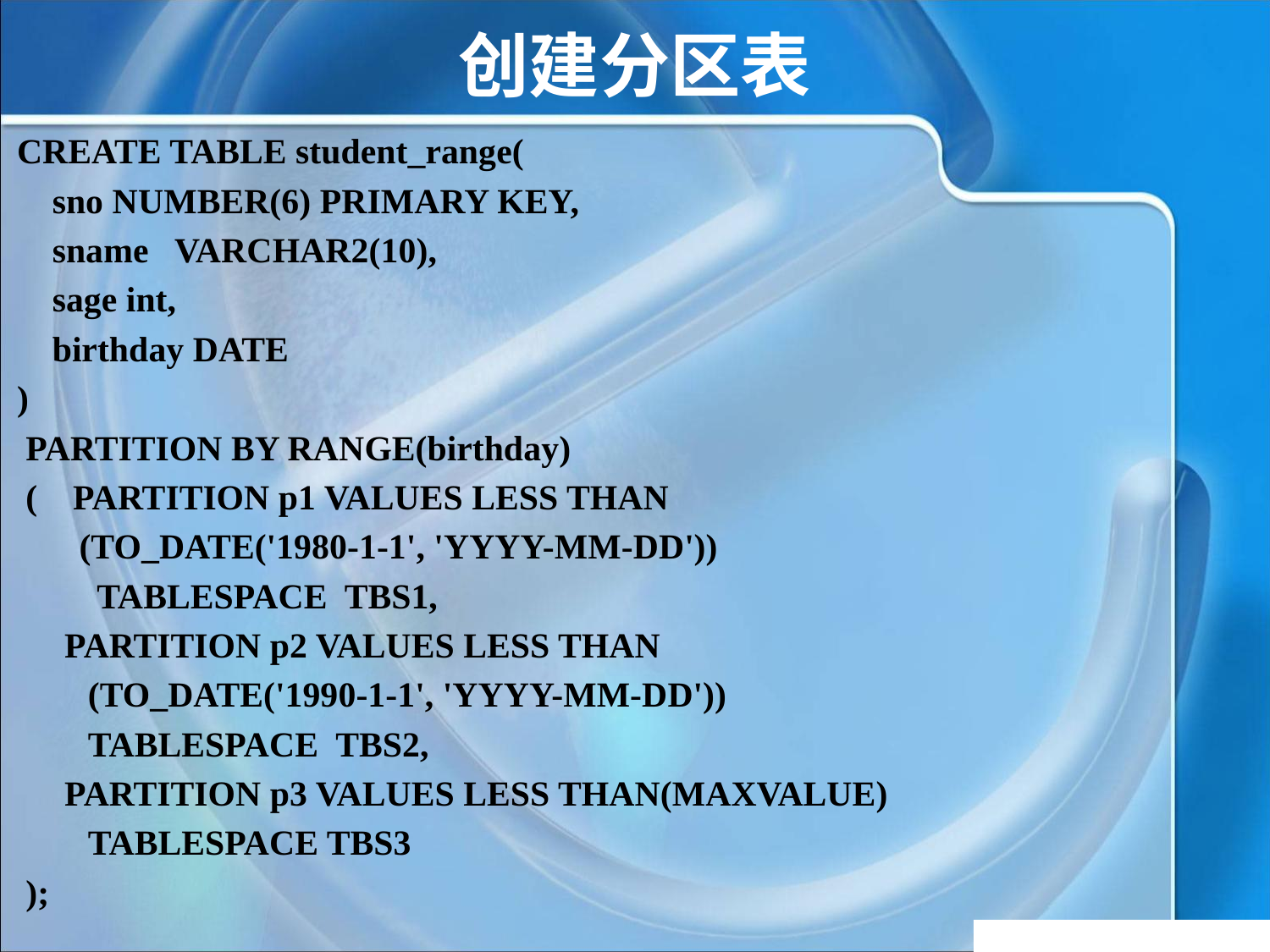

# 创建分区表
CREATE TABLE student_range(
    sno NUMBER(6) PRIMARY KEY,
    sname   VARCHAR2(10),
    sage int,
    birthday DATE
)
 PARTITION BY RANGE(birthday)
 (    PARTITION p1 VALUES LESS THAN
       (TO_DATE('1980-1-1', 'YYYY-MM-DD'))
         TABLESPACE  TBS1,
 	PARTITION p2 VALUES LESS THAN
        (TO_DATE('1990-1-1', 'YYYY-MM-DD'))
        TABLESPACE  TBS2,
 	PARTITION p3 VALUES LESS THAN(MAXVALUE)
        TABLESPACE TBS3
 );
142